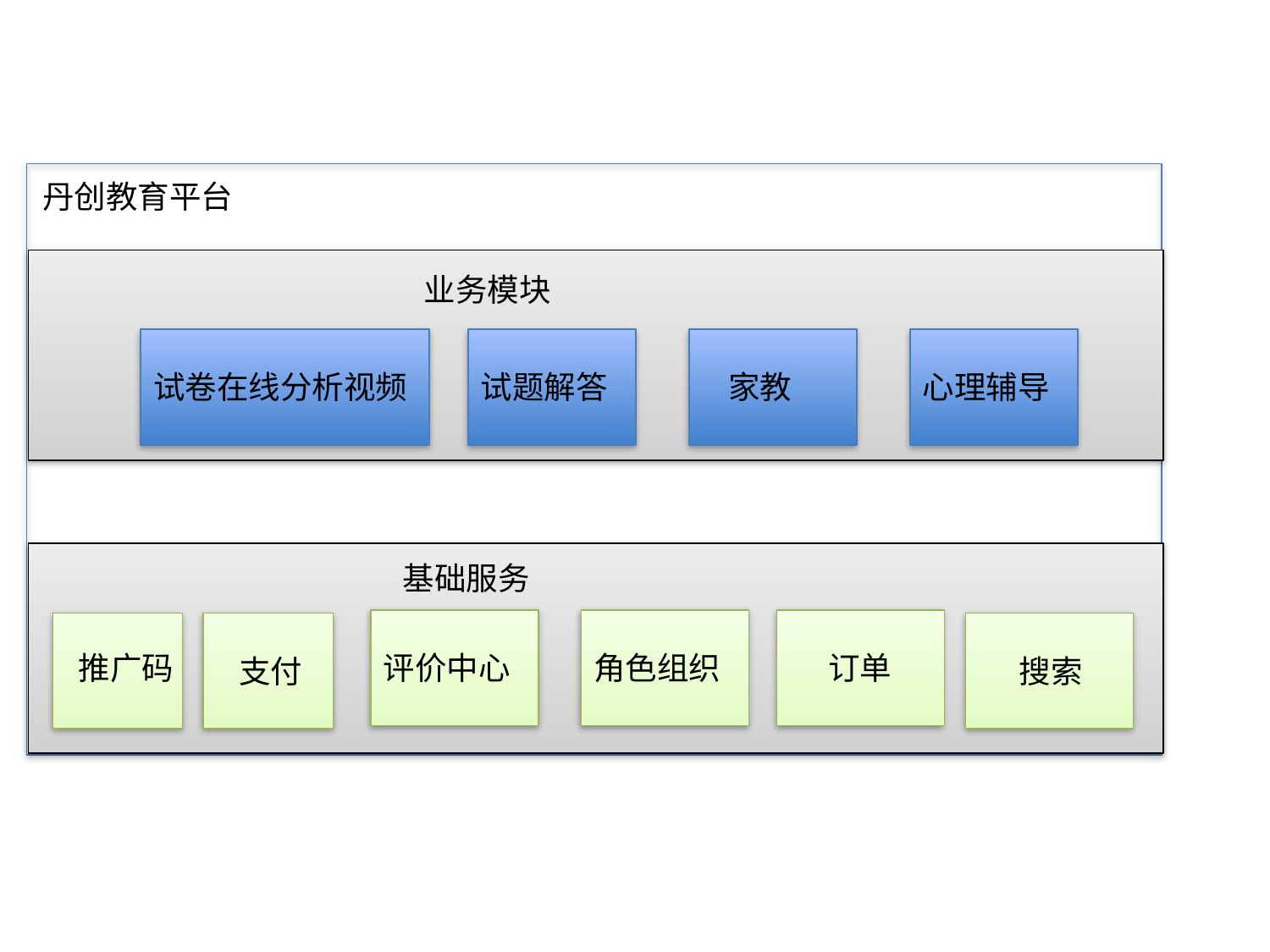

丹创教育平台

业务模块

试卷在线分析视频
试题解答
家教
心理辅导

基础服务

推广码
评价中心
角色组织
订单
支付
搜索